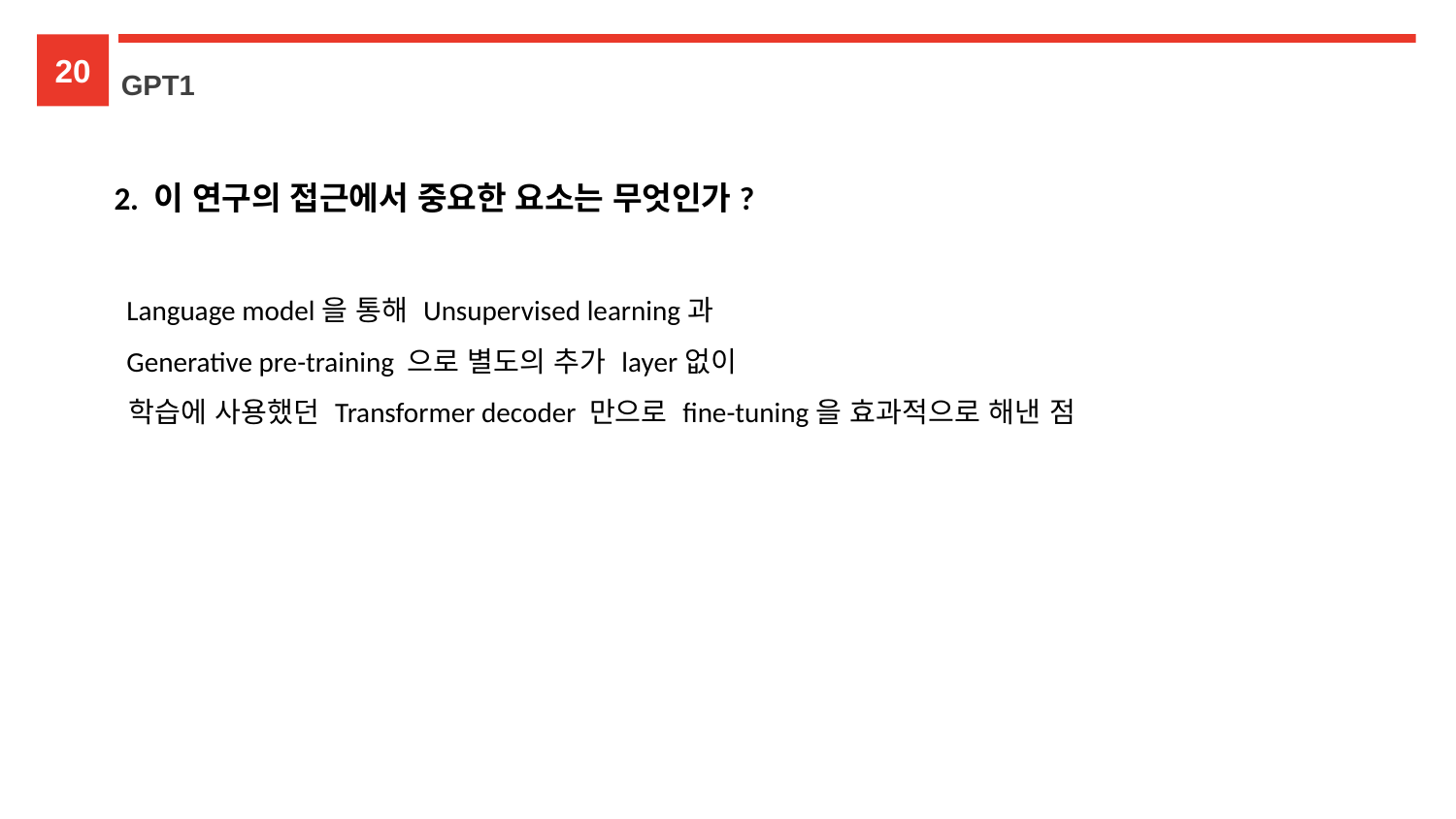

20

GPT1
2. 이 연구의 접근에서 중요한 요소는 무엇인가?

  Language model을 통해 Unsupervised learning과
  Generative pre-training 으로 별도의 추가 layer없이
 학습에 사용했던 Transformer decoder 만으로 fine-tuning을 효과적으로 해낸 점